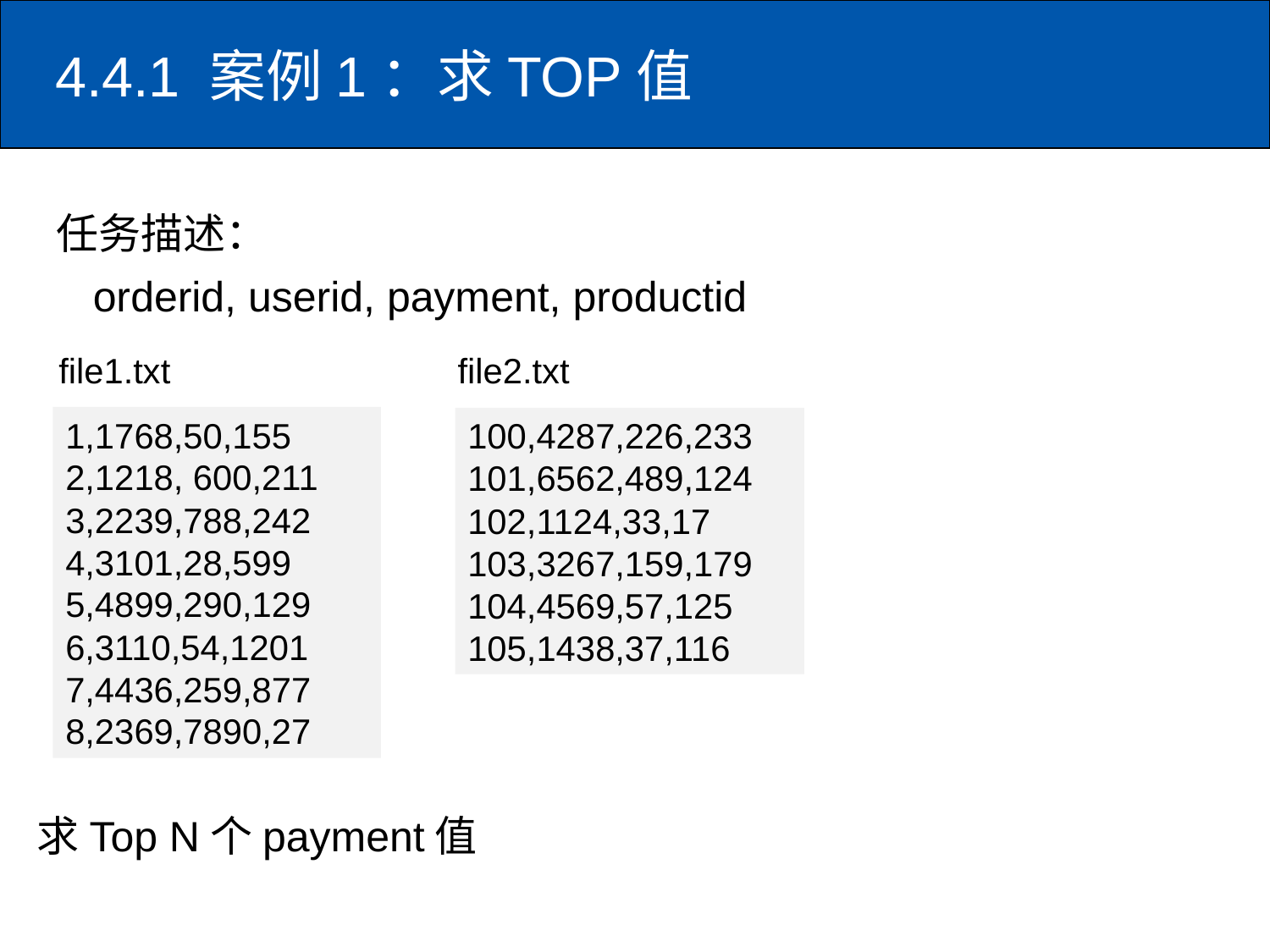

# 4.4.1 案例1：求TOP值
任务描述：
orderid, userid, payment, productid
file1.txt
file2.txt
1,1768,50,155
2,1218, 600,211
3,2239,788,242
4,3101,28,599
5,4899,290,129
6,3110,54,1201
7,4436,259,877
8,2369,7890,27
100,4287,226,233
101,6562,489,124
102,1124,33,17
103,3267,159,179
104,4569,57,125
105,1438,37,116
求Top N个payment值